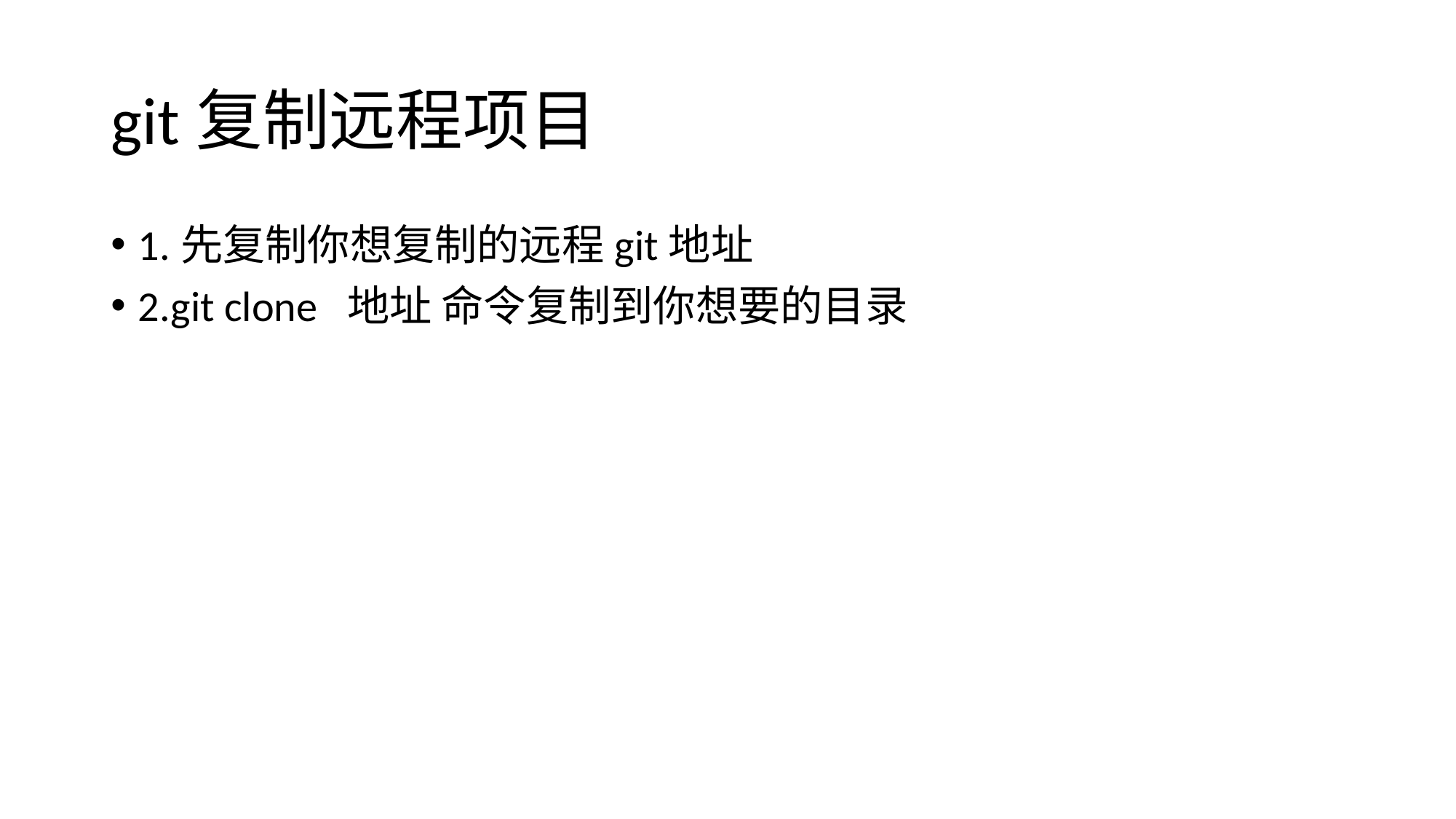

# git复制远程项目
1.先复制你想复制的远程git地址
2.git clone  地址 命令复制到你想要的目录